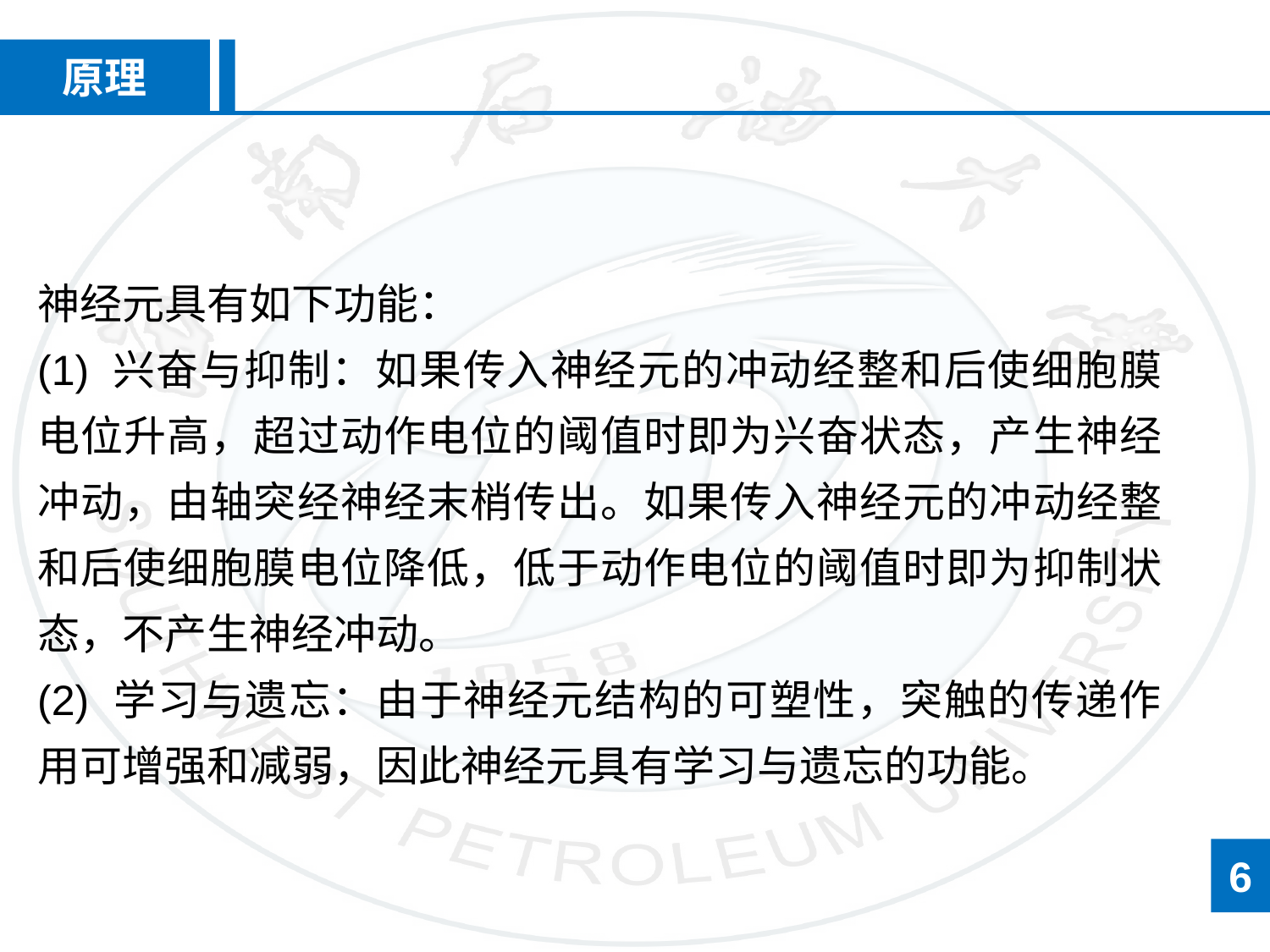

原理

神经元具有如下功能：
(1) 兴奋与抑制：如果传入神经元的冲动经整和后使细胞膜电位升高，超过动作电位的阈值时即为兴奋状态，产生神经冲动，由轴突经神经末梢传出。如果传入神经元的冲动经整和后使细胞膜电位降低，低于动作电位的阈值时即为抑制状态，不产生神经冲动。
(2) 学习与遗忘：由于神经元结构的可塑性，突触的传递作用可增强和减弱，因此神经元具有学习与遗忘的功能。
6